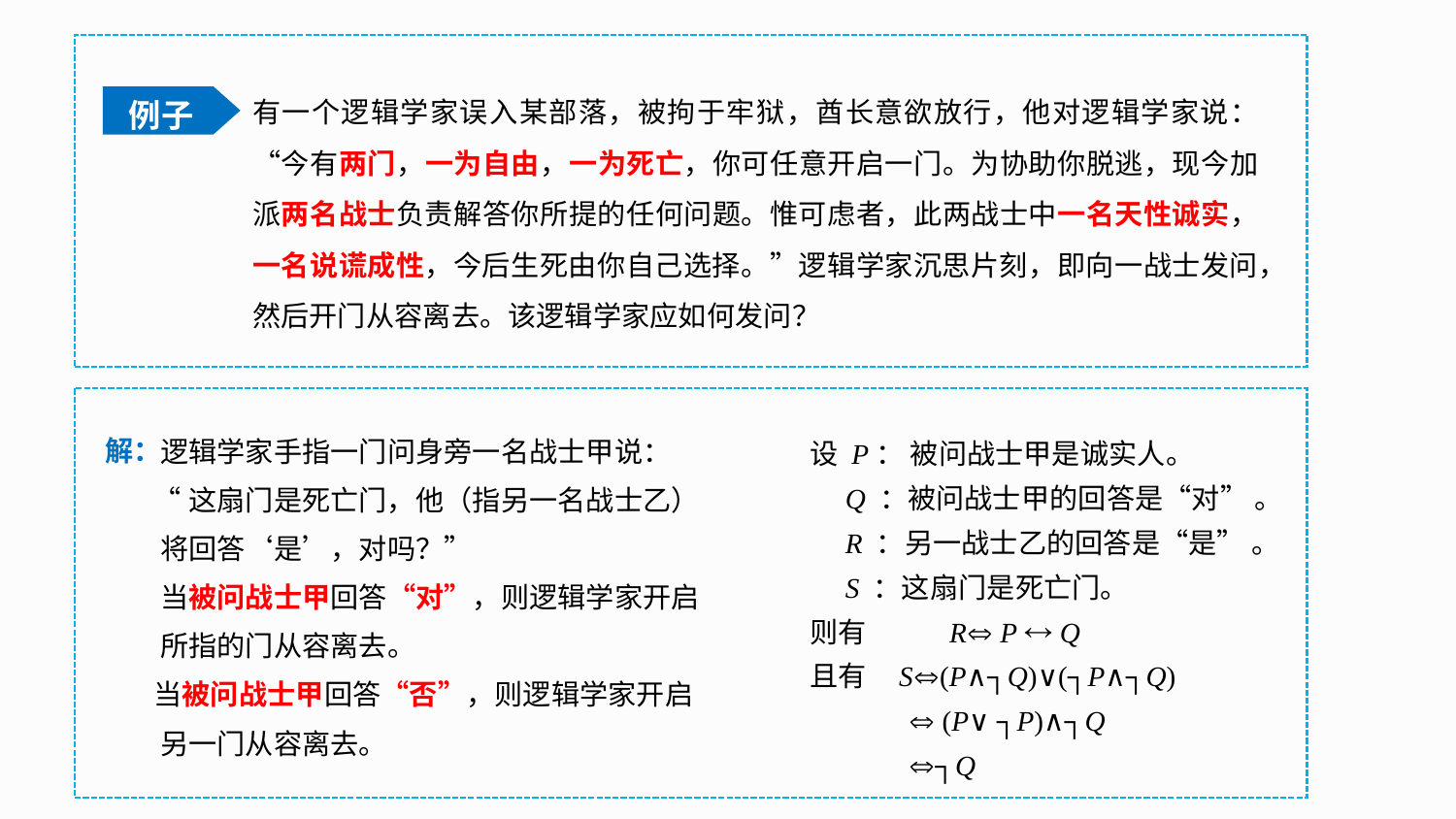

有一个逻辑学家误入某部落，被拘于牢狱，酋长意欲放行，他对逻辑学家说：“今有两门，一为自由，一为死亡，你可任意开启一门。为协助你脱逃，现今加派两名战士负责解答你所提的任何问题。惟可虑者，此两战士中一名天性诚实，一名说谎成性，今后生死由你自己选择。”逻辑学家沉思片刻，即向一战士发问，然后开门从容离去。该逻辑学家应如何发问？
例子

        逻辑学家手指一门问身旁一名战士甲说：
        “这扇门是死亡门，他（指另一名战士乙）
        将回答‘是’，对吗？”
        当被问战士甲回答“对”，则逻辑学家开启
        所指的门从容离去。
       当被问战士甲回答“否”，则逻辑学家开启
        另一门从容离去。
解：
设 P： 被问战士甲是诚实人。
     Q ：被问战士甲的回答是“对” 。
     R ：另一战士乙的回答是“是” 。
     S ：这扇门是死亡门。
则有            R⇔ P ↔ Q
且有    S⇔(P∧┐Q)∨(┐P∧┐Q)
              ⇔ (P∨ ┐P)∧┐Q
              ⇔┐Q